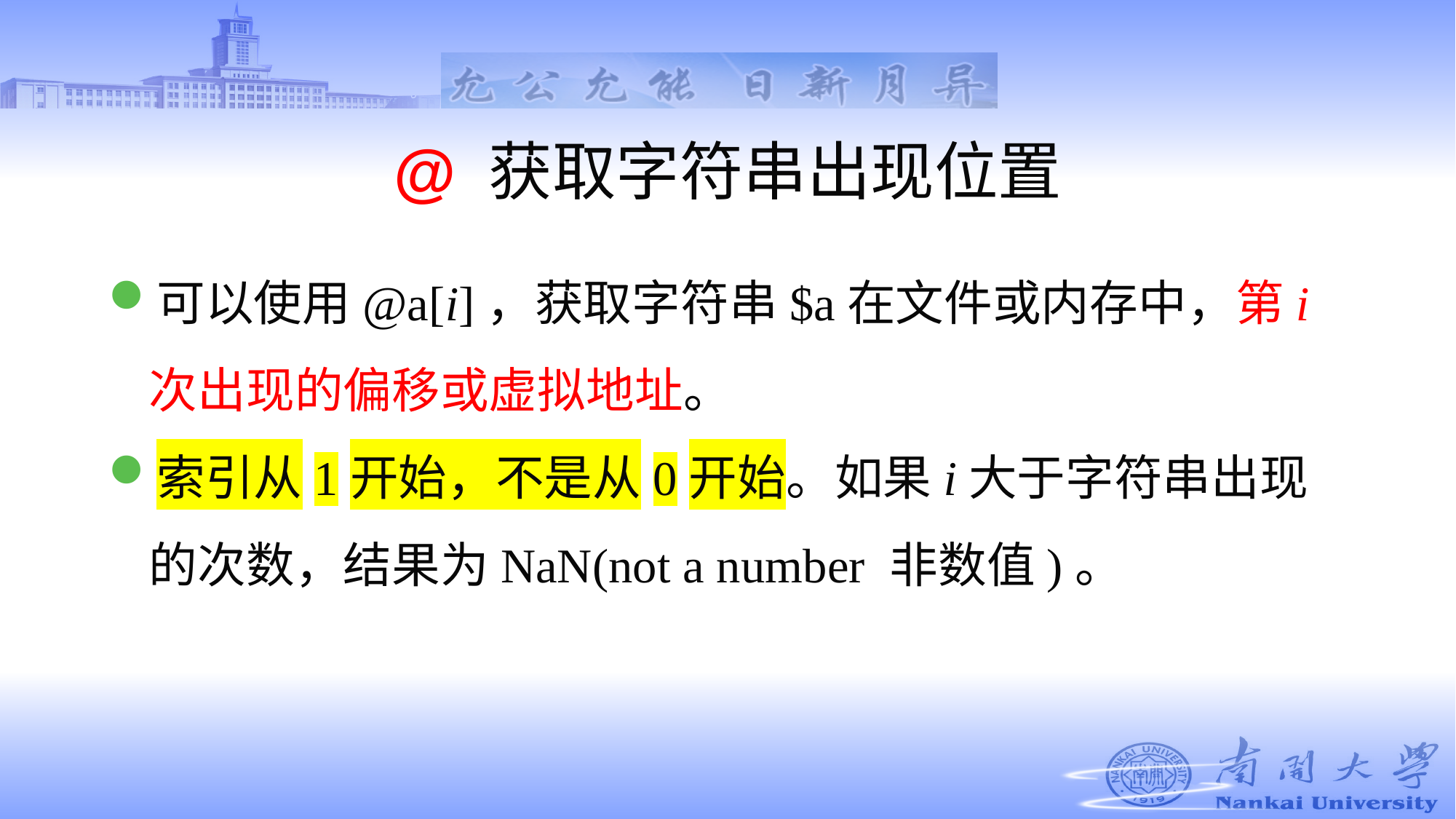

# @ 获取字符串出现位置
可以使用@a[i]，获取字符串$a在文件或内存中，第i次出现的偏移或虚拟地址。
索引从1开始，不是从0开始。如果i大于字符串出现的次数，结果为NaN(not a number 非数值)。